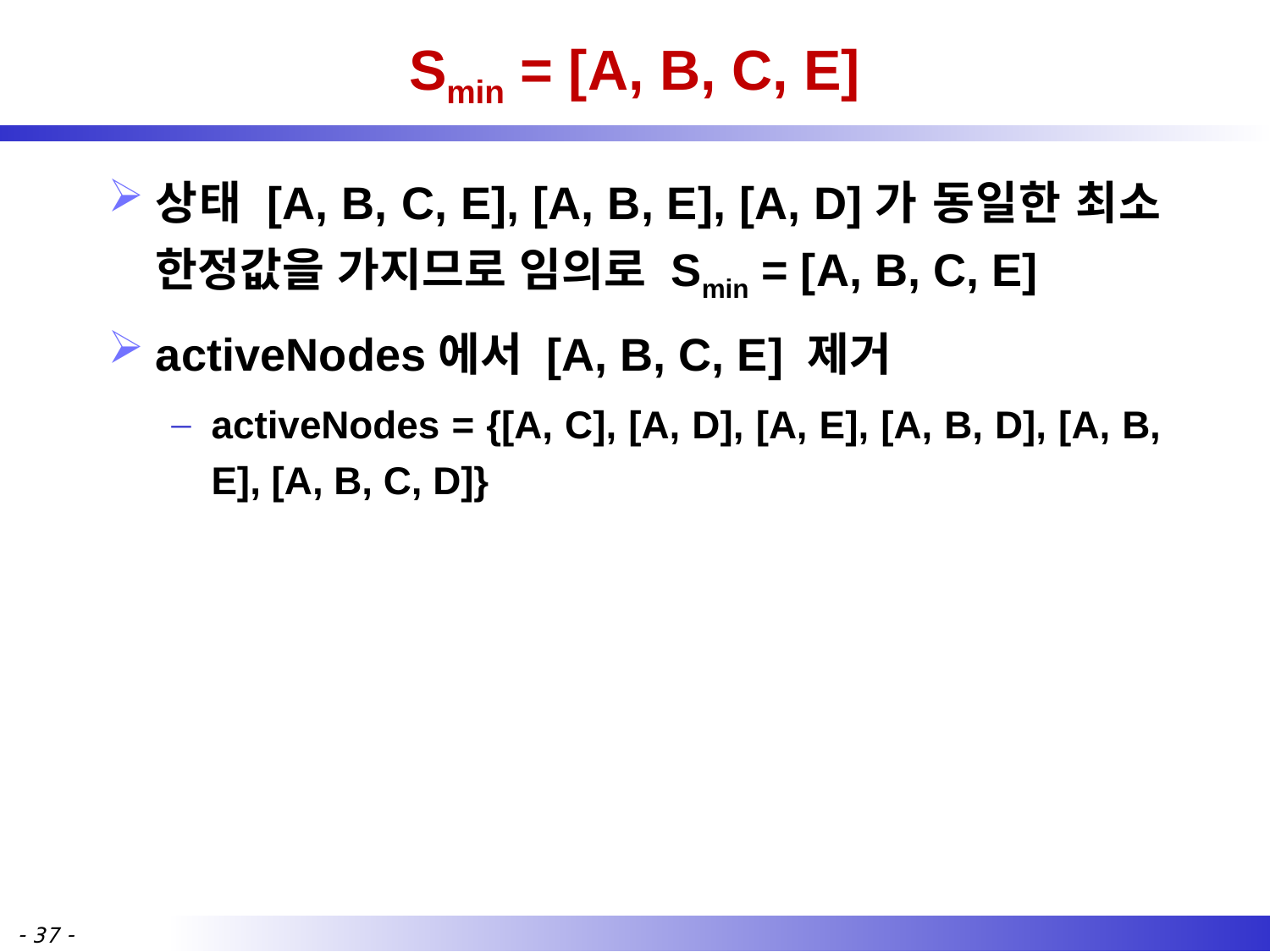

# Smin = [A, B, C, E]
상태 [A, B, C, E], [A, B, E], [A, D]가 동일한 최소 한정값을 가지므로 임의로 Smin = [A, B, C, E]
activeNodes에서 [A, B, C, E] 제거
activeNodes = {[A, C], [A, D], [A, E], [A, B, D], [A, B, E], [A, B, C, D]}
- 37 -